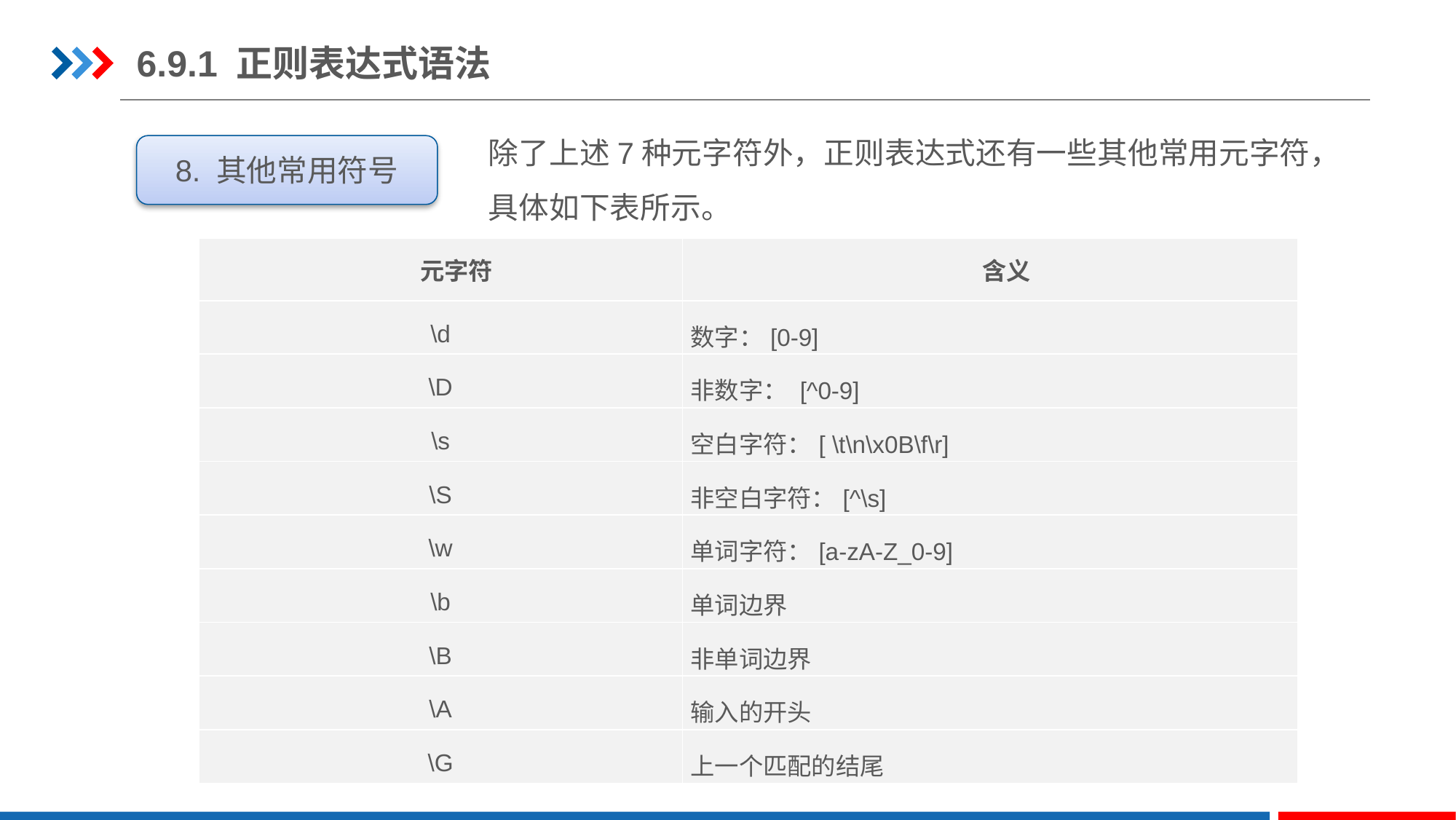

6.9.1 正则表达式语法
除了上述7种元字符外，正则表达式还有一些其他常用元字符，具体如下表所示。
8. 其他常用符号
| 元字符 | 含义 |
| --- | --- |
| \d | 数字：[0-9] |
| \D | 非数字： [^0-9] |
| \s | 空白字符：[ \t\n\x0B\f\r] |
| \S | 非空白字符：[^\s] |
| \w | 单词字符：[a-zA-Z\_0-9] |
| \b | 单词边界 |
| \B | 非单词边界 |
| \A | 输入的开头 |
| \G | 上一个匹配的结尾 |